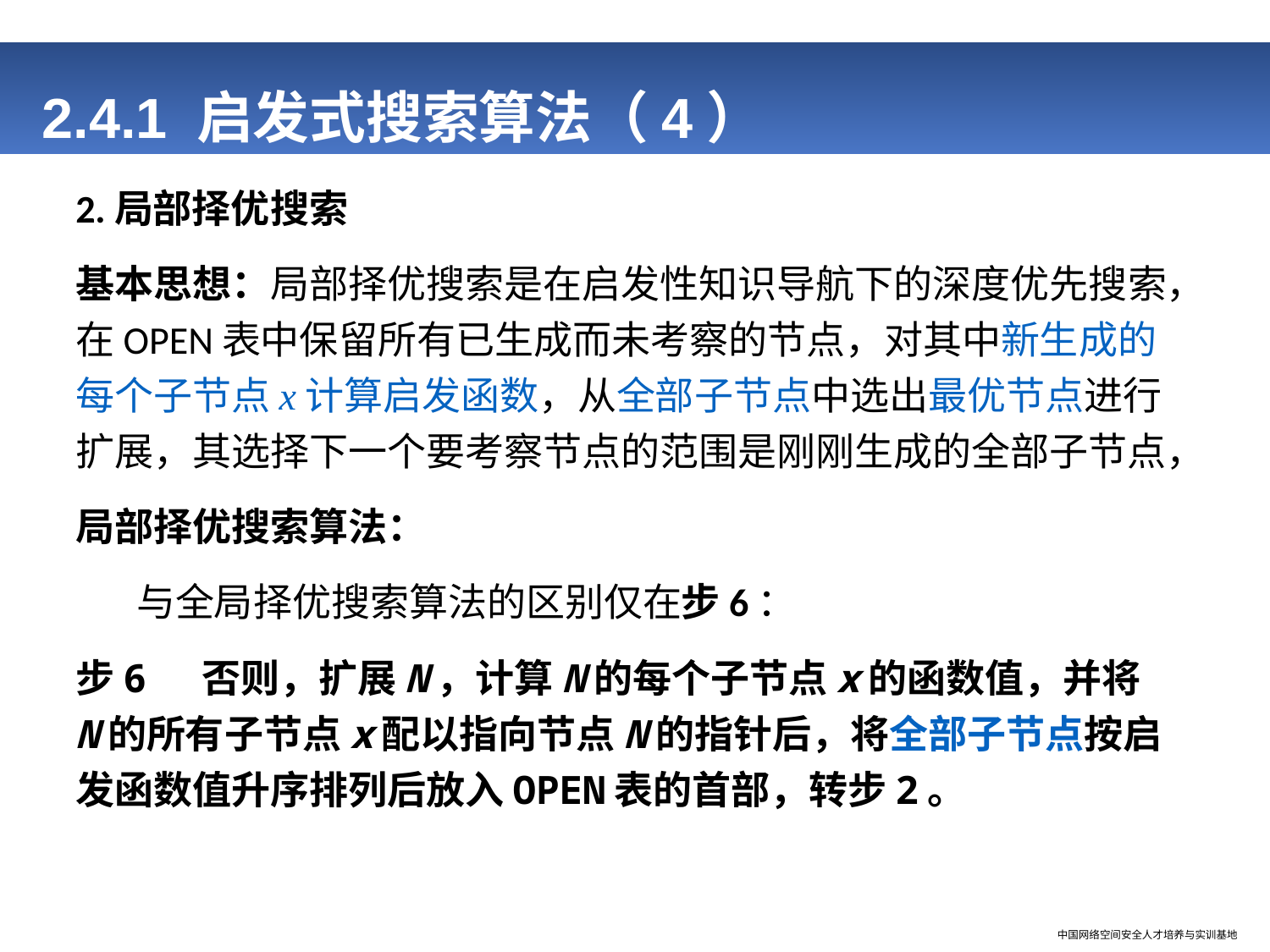

# 2.4.1 启发式搜索算法（4）
2.局部择优搜索
基本思想：局部择优搜索是在启发性知识导航下的深度优先搜索，在OPEN表中保留所有已生成而未考察的节点，对其中新生成的每个子节点x计算启发函数，从全部子节点中选出最优节点进行扩展，其选择下一个要考察节点的范围是刚刚生成的全部子节点，
局部择优搜索算法：
      与全局择优搜索算法的区别仅在步6：
步6  否则，扩展N，计算N的每个子节点x的函数值，并将N的所有子节点x配以指向节点N的指针后，将全部子节点按启发函数值升序排列后放入OPEN表的首部，转步2。